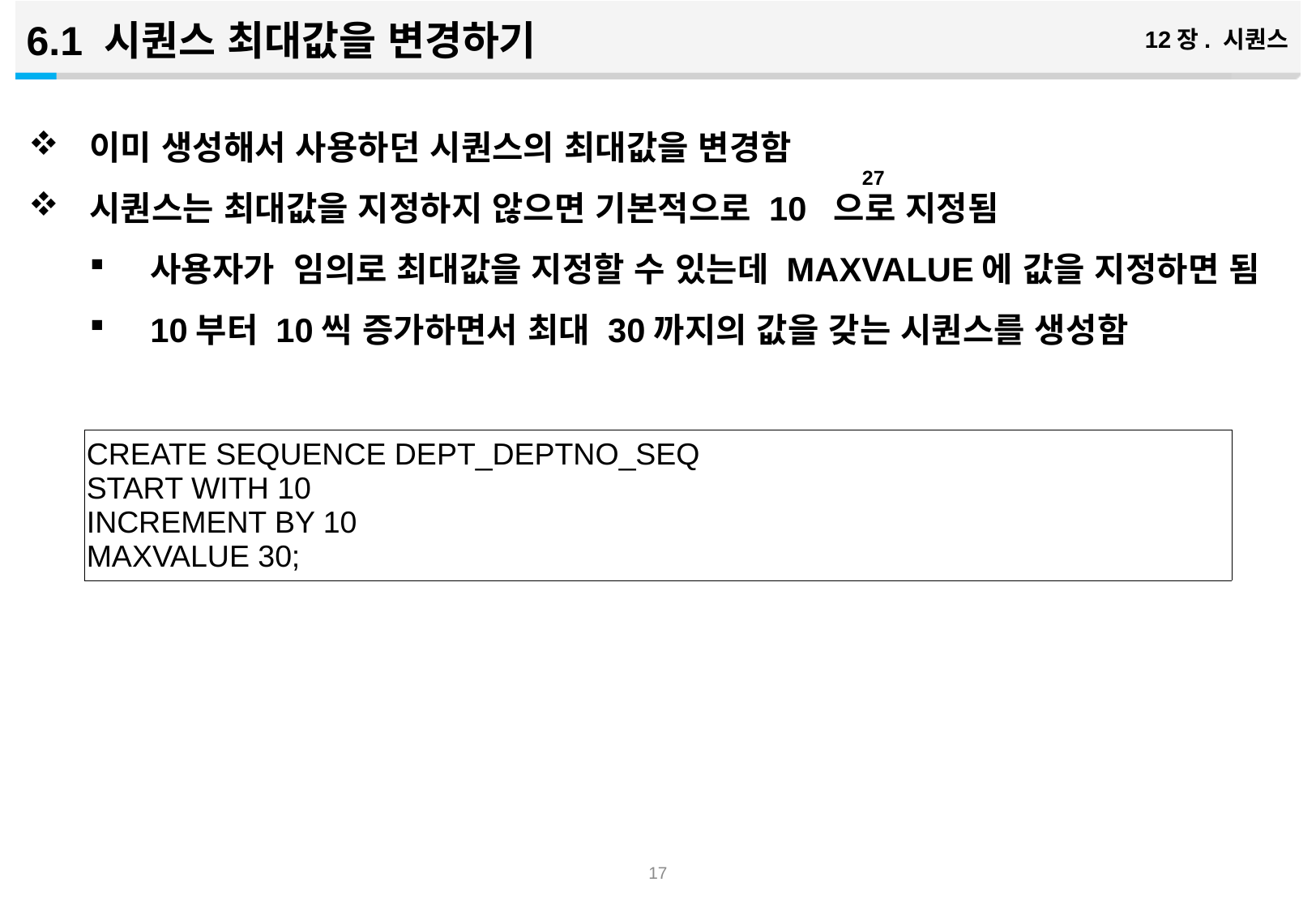

6.1 시퀀스 최대값을 변경하기
12장. 시퀀스
이미 생성해서 사용하던 시퀀스의 최대값을 변경함
시퀀스는 최대값을 지정하지 않으면 기본적으로 10  으로 지정됨
사용자가  임의로 최대값을 지정할 수 있는데 MAXVALUE에 값을 지정하면 됨
10부터 10씩 증가하면서 최대 30까지의 값을 갖는 시퀀스를 생성함
27
| CREATE SEQUENCE DEPT\_DEPTNO\_SEQ START WITH 10 INCREMENT BY 10 MAXVALUE 30; |
| --- |
17